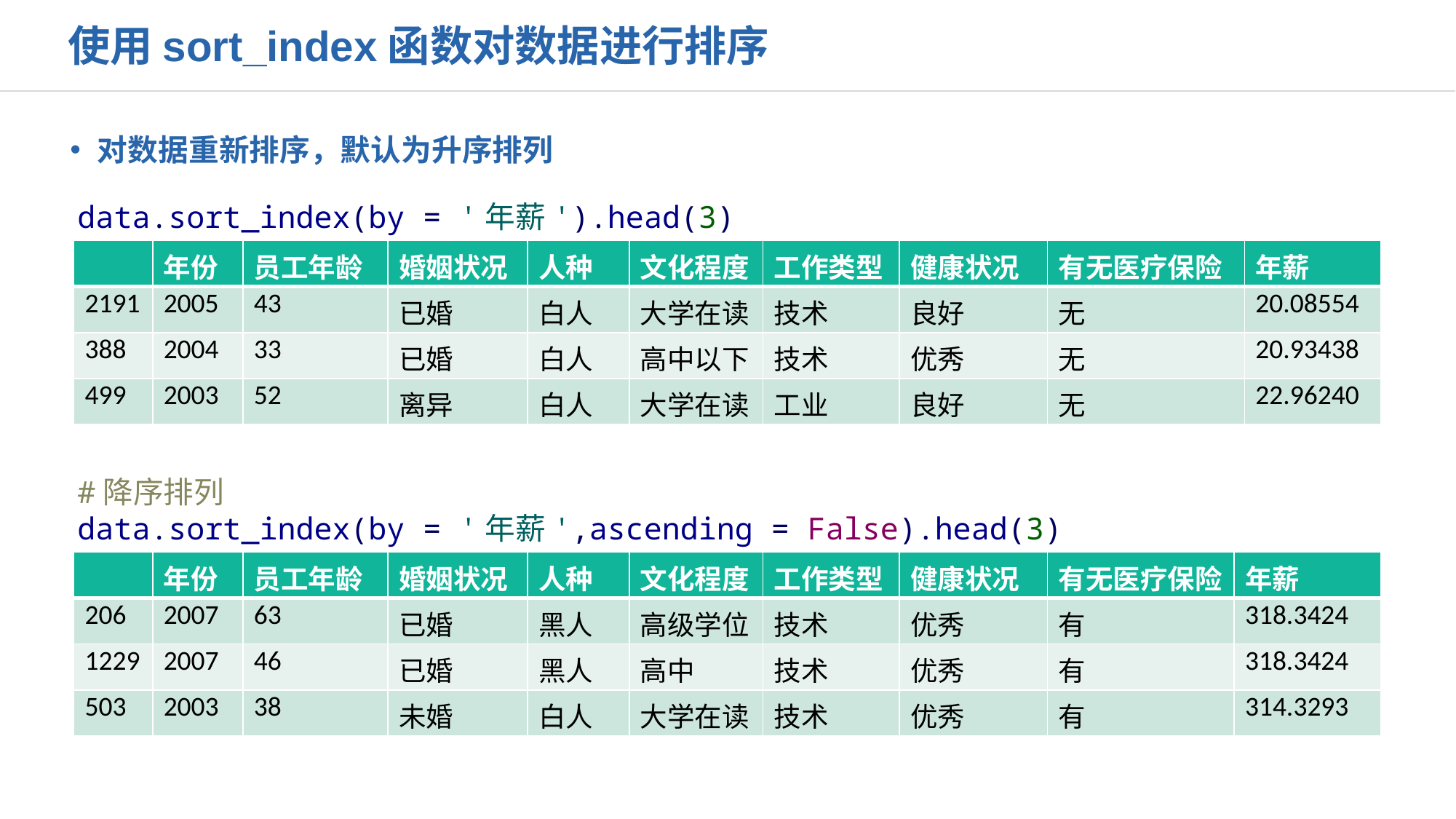

使用sort_index函数对数据进行排序
对数据重新排序，默认为升序排列

data.sort_index(by = '年薪').head(3)
|  | 年份 | 员工年龄 | 婚姻状况 | 人种 | 文化程度 | 工作类型 | 健康状况 | 有无医疗保险 | 年薪 |
| --- | --- | --- | --- | --- | --- | --- | --- | --- | --- |
| 2191 | 2005 | 43 | 已婚 | 白人 | 大学在读 | 技术 | 良好 | 无 | 20.08554 |
| 388 | 2004 | 33 | 已婚 | 白人 | 高中以下 | 技术 | 优秀 | 无 | 20.93438 |
| 499 | 2003 | 52 | 离异 | 白人 | 大学在读 | 工业 | 良好 | 无 | 22.96240 |
#降序排列
data.sort_index(by = '年薪',ascending = False).head(3)
|  | 年份 | 员工年龄 | 婚姻状况 | 人种 | 文化程度 | 工作类型 | 健康状况 | 有无医疗保险 | 年薪 |
| --- | --- | --- | --- | --- | --- | --- | --- | --- | --- |
| 206 | 2007 | 63 | 已婚 | 黑人 | 高级学位 | 技术 | 优秀 | 有 | 318.3424 |
| 1229 | 2007 | 46 | 已婚 | 黑人 | 高中 | 技术 | 优秀 | 有 | 318.3424 |
| 503 | 2003 | 38 | 未婚 | 白人 | 大学在读 | 技术 | 优秀 | 有 | 314.3293 |